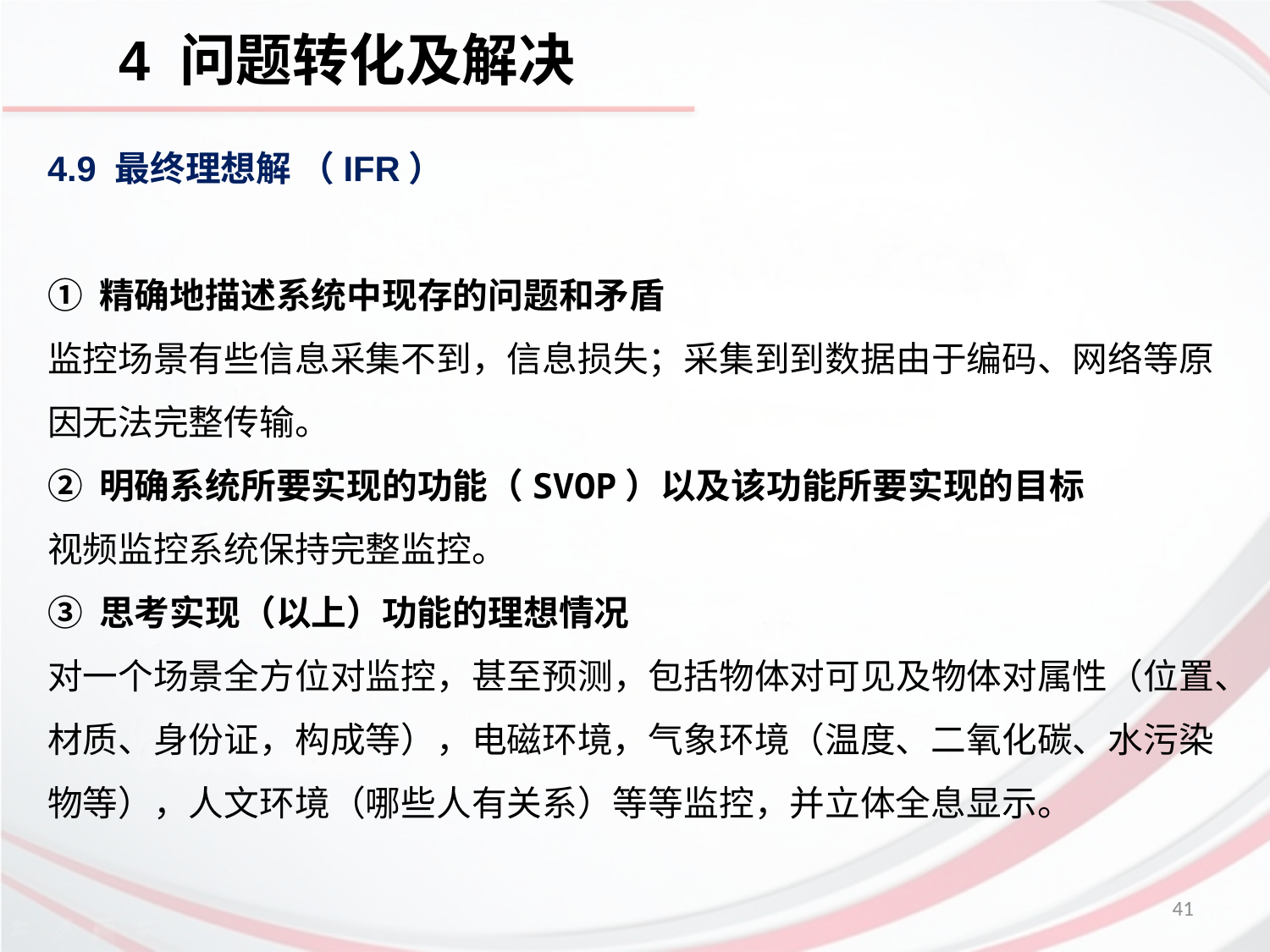

4 问题转化及解决
4.9 最终理想解 （IFR）

① 精确地描述系统中现存的问题和矛盾
监控场景有些信息采集不到，信息损失；采集到到数据由于编码、网络等原因无法完整传输。
② 明确系统所要实现的功能（SVOP）以及该功能所要实现的目标
视频监控系统保持完整监控。
③ 思考实现（以上）功能的理想情况
对一个场景全方位对监控，甚至预测，包括物体对可见及物体对属性（位置、材质、身份证，构成等），电磁环境，气象环境（温度、二氧化碳、水污染物等），人文环境（哪些人有关系）等等监控，并立体全息显示。

41